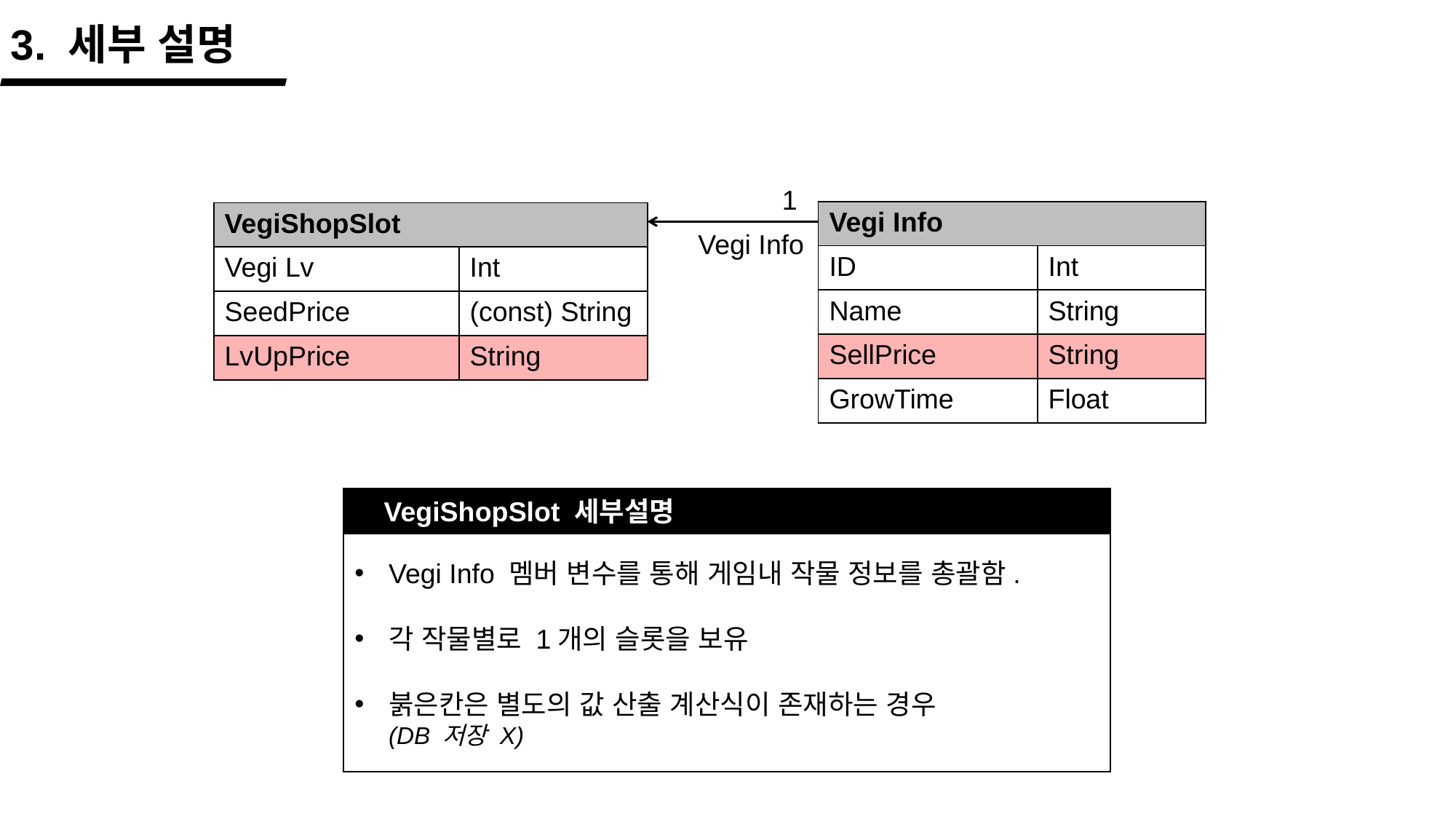

3. 세부 설명

1
| Vegi Info |  |
| --- | --- |
| ID | Int |
| Name | String |
| SellPrice | String |
| GrowTime | Float |
| VegiShopSlot |  |
| --- | --- |
| Vegi Lv | Int |
| SeedPrice | (const) String |
| LvUpPrice | String |
Vegi Info
VegiShopSlot 세부설명

Vegi Info 멤버 변수를 통해 게임내 작물 정보를 총괄함.

각 작물별로 1개의 슬롯을 보유

붉은칸은 별도의 값 산출 계산식이 존재하는 경우
(DB 저장 X)